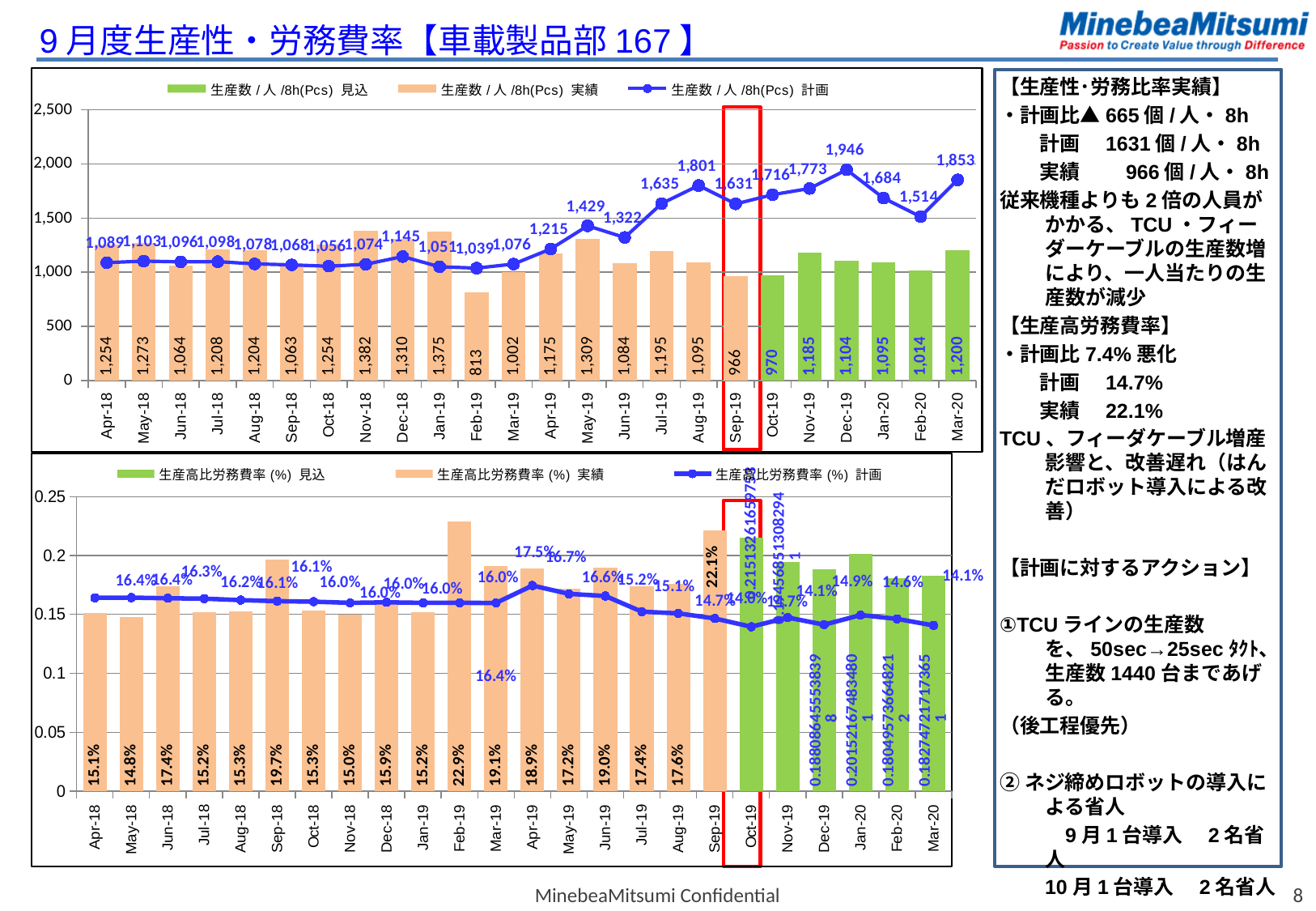

9月度生産性・労務費率【車載製品部167】

### Chart

| Category | 生産数/人/8h(Pcs) 見込 | 生産数/人/8h(Pcs) 実績 | 生産数/人/8h(Pcs) 計画 |
|---|---|---|---|
| 43191 | None | 1254.225414364641 | 1089.1393007135284 |
| 43221 | None | 1273.047381546135 | 1103.175914277841 |
| 43252 | None | 1063.915487914056 | 1096.1345886311265 |
| 43282 | None | 1207.908300395257 | 1098.2586608845031 |
| 43313 | None | 1203.938493345393 | 1077.7151120517947 |
| 43344 | None | 1062.8207674943567 | 1068.3773458790945 |
| 43374 | None | 1254.2012980722657 | 1056.0918436553422 |
| 43405 | None | 1382.4390940236012 | 1073.9375981803846 |
| 43435 | None | 1310.4837717552564 | 1145.195974600385 |
| 43466 | None | 1374.6258535436793 | 1050.8704719514806 |
| 43497 | None | 813.1471989821024 | 1038.8377111815626 |
| 43525 | None | 1002.3936828084863 | 1076.0727372521408 |
| 43556 | None | 1174.7942174007164 | 1215.2912547528513 |
| 43586 | None | 1308.7104292095548 | 1429.0513274336279 |
| 43617 | None | 1084.467202520894 | 1321.5917098445595 |
| 43647 | None | 1194.8811299503818 | 1634.8348111658456 |
| 43678 | None | 1095.0559719759362 | 1800.7814671814676 |
| 43709 | None | 965.6883477454402 | 1631.1470383275257 |
| 43739 | 970.1294539196568 | None | 1716.2379928315409 |
| 43770 | 1184.6766104102533 | None | 1773.3815498154975 |
| 43800 | 1104.2564051588108 | None | 1946.0094623655914 |
| 43831 | 1095.1649798224357 | None | 1684.3480804387568 |
| 43862 | 1013.5281838052786 | None | 1513.608988764045 |
| 43891 | 1200.09768256146 | None | 1852.8330058939096 |

### Chart

| Category | 生産高比労務費率(%) 見込 | 生産高比労務費率(%) 実績 | 生産高比労務費率(%) 計画 |
|---|---|---|---|
| 43191 | None | 0.1510199404900442 | 0.16410583247746677 |
| 43221 | None | 0.14773908921711357 | 0.1642662922101126 |
| 43252 | None | 0.17396675192512517 | 0.1637354814696355 |
| 43282 | None | 0.15180682846027269 | 0.16339116159003006 |
| 43313 | None | 0.15264903620647302 | 0.16217341270405042 |
| 43344 | None | 0.1966672458983159 | 0.16127466119119366 |
| 43374 | None | 0.15324446271709338 | 0.16082487829416658 |
| 43405 | None | 0.15015555491342997 | 0.15982404290835453 |
| 43435 | None | 0.15933640895220227 | 0.16033085406906764 |
| 43466 | None | 0.15194571449306923 | 0.15981237261634557 |
| 43497 | None | 0.22894383984533362 | 0.15982138184369368 |
| 43525 | None | 0.19121851909076867 | 0.15972939410537423 |
| 43556 | None | 0.18894052218054236 | 0.17451638492149435 |
| 43586 | None | 0.17197811041364877 | 0.1674870480405181 |
| 43617 | None | 0.19007627276694988 | 0.16564807374707224 |
| 43647 | None | 0.17365541658797062 | 0.1523308085052877 |
| 43678 | None | 0.176158123126245 | 0.15091579542521866 |
| 43709 | None | 0.22118579840261177 | 0.14656068024200544 |
| 43739 | 0.2151326165975304 | None | 0.13953221919618214 |
| 43770 | 0.19456851308294087 | None | 0.1473814350911042 |
| 43800 | 0.18808645553839773 | None | 0.1413141562066915 |
| 43831 | 0.20152167483480118 | None | 0.1494625109839107 |
| 43862 | 0.18049573664821228 | None | 0.14619806359409823 |
| 43891 | 0.1827472171736514 | None | 0.14062999902878018 |
【生産性･労務比率実績】
・計画比▲665個/人・8h
　　計画　1631個/人・8h
　　実績　　966個/人・8h
従来機種よりも2倍の人員がかかる、TCU・フィーダーケーブルの生産数増により、一人当たりの生産数が減少
【生産高労務費率】
・計画比7.4%悪化
　　計画　14.7%
　　実績　22.1%
TCU、フィーダケーブル増産影響と、改善遅れ（はんだロボット導入による改善）

【計画に対するアクション】

①TCUラインの生産数を、50sec→25secﾀｸﾄ、生産数1440台まであげる。
（後工程優先）

②ネジ締めロボットの導入による省人
　　　9月1台導入　2名省人
　　10月1台導入　2名省人

MinebeaMitsumi Confidential
8